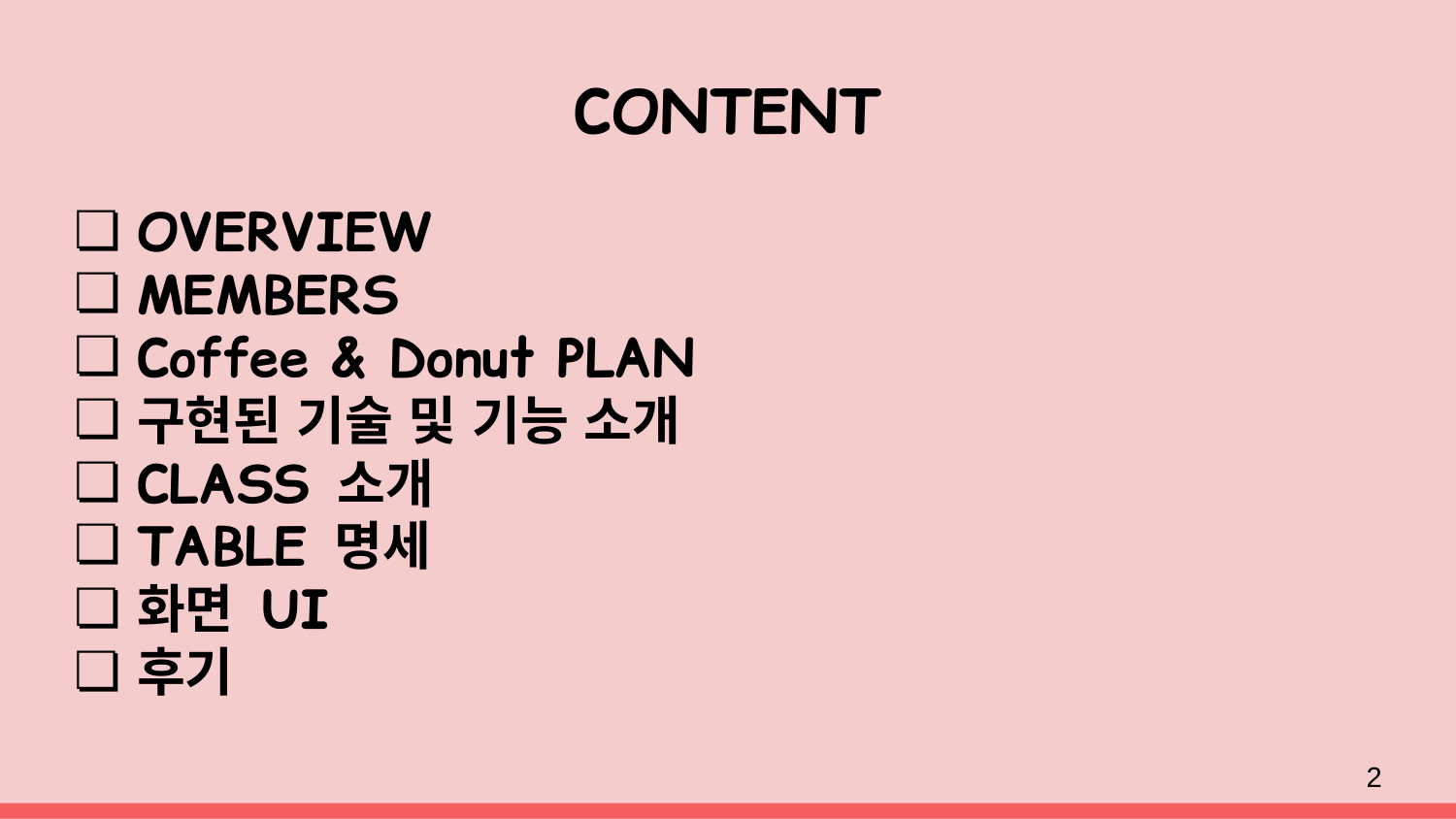

# CONTENT

OVERVIEW
MEMBERS
Coffee & Donut PLAN
구현된 기술 및 기능 소개
CLASS 소개
TABLE 명세
화면 UI
후기

2